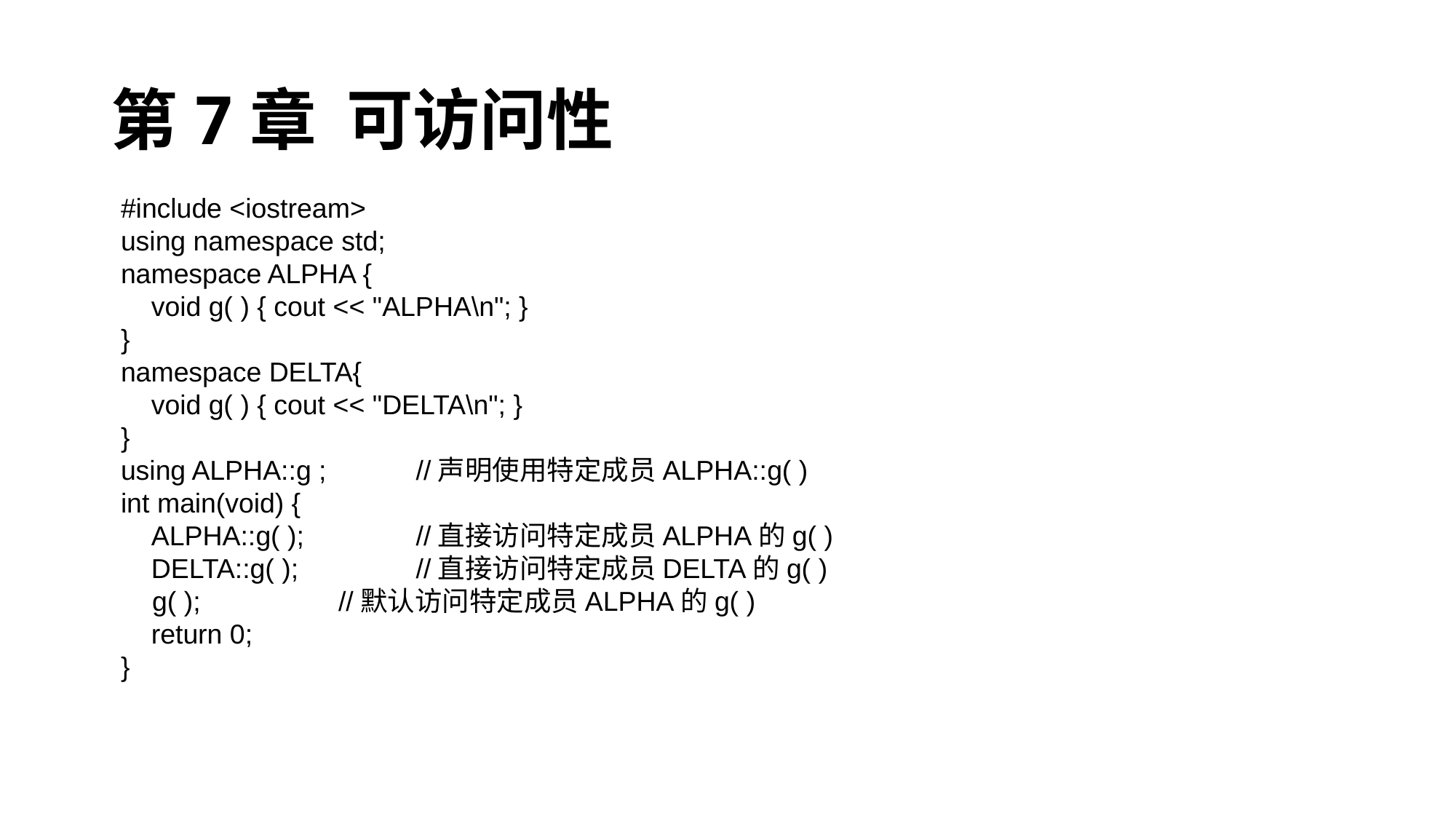

# 第7章  可访问性
#include <iostream>
using namespace std;
namespace ALPHA {
    void g( ) { cout << "ALPHA\n"; }
}
namespace DELTA{
    void g( ) { cout << "DELTA\n"; }
}
using ALPHA::g ;	//声明使用特定成员ALPHA::g( )
int main(void) {
    ALPHA::g( );		//直接访问特定成员ALPHA的g( )
    DELTA::g( );		//直接访问特定成员DELTA的g( )
g( );		//默认访问特定成员ALPHA的g( )
    return 0;
}